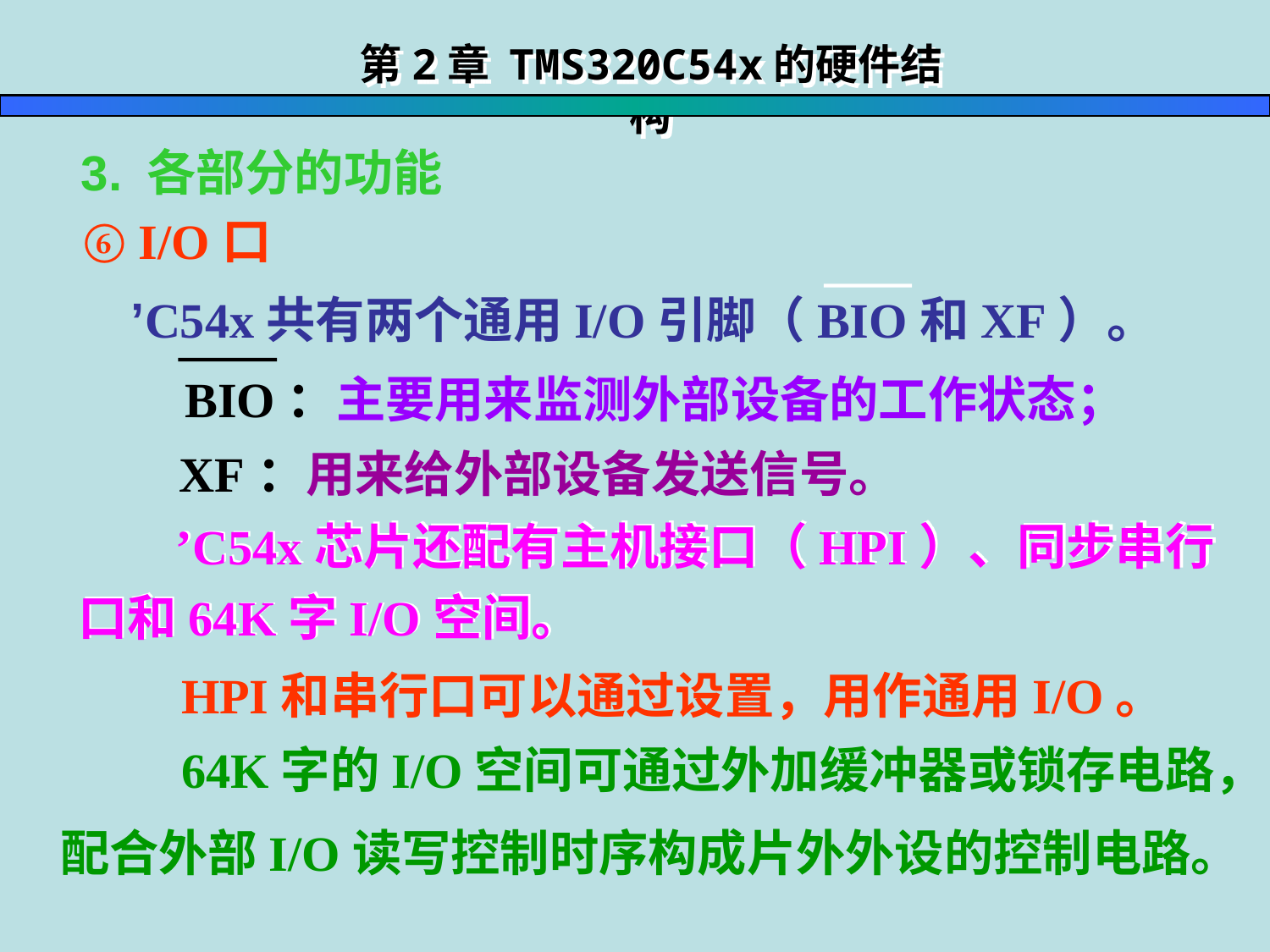

第2章 TMS320C54x的硬件结构

 3. 各部分的功能
        ⑥ I/O口
    ’C54x共有两个通用I/O引脚（BIO和XF）。

        BIO：主要用来监测外部设备的工作状态；

             XF：用来给外部设备发送信号。
           ’C54x芯片还配有主机接口（HPI）、同步串行口和64K字I/O空间。
                   HPI和串行口可以通过设置，用作通用I/O。
                   64K字的I/O空间可通过外加缓冲器或锁存电路，配合外部I/O读写控制时序构成片外外设的控制电路。
9